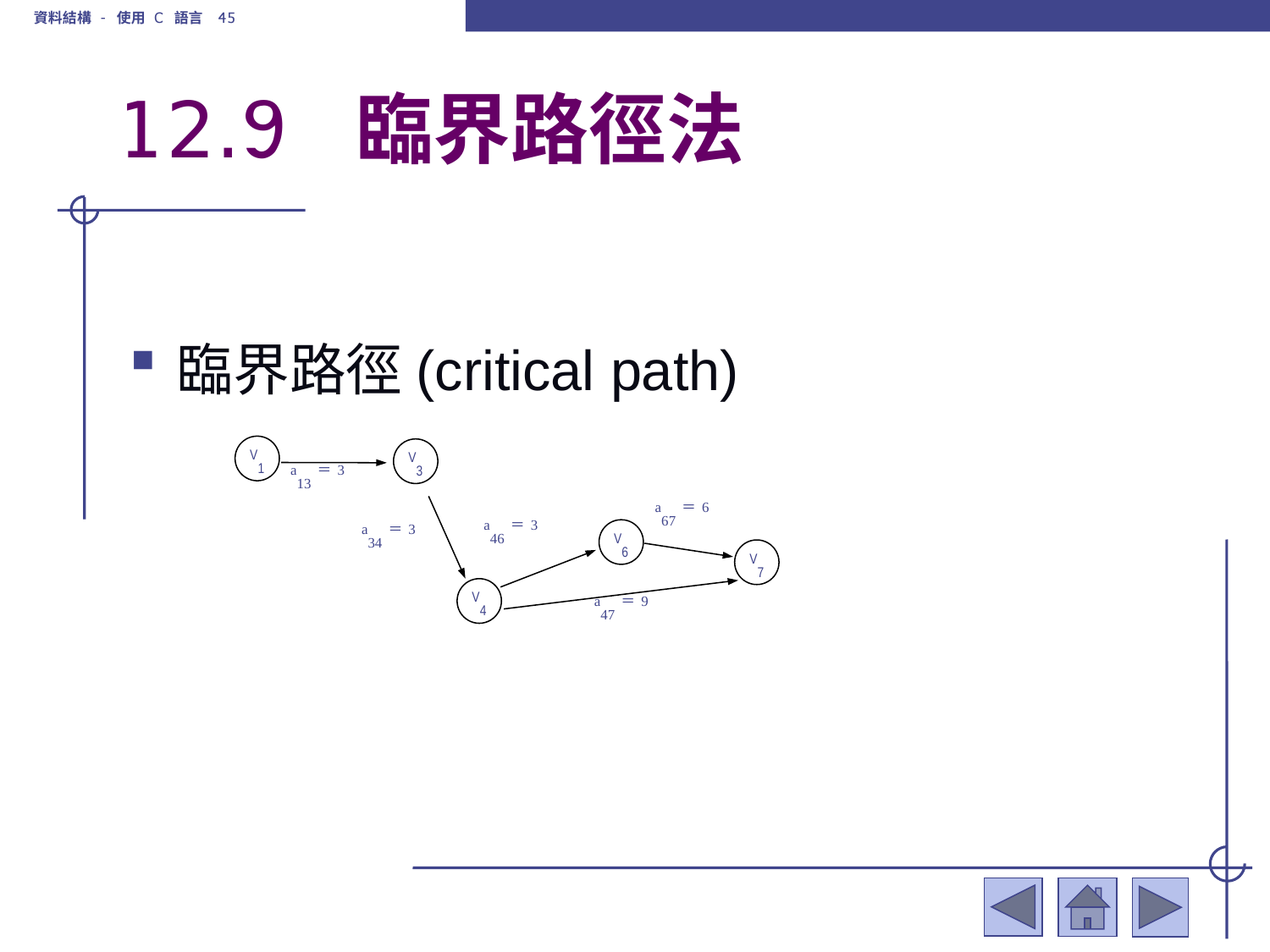

資料結構 - 使用 C 語言   45
# 12.9  臨界路徑法
臨界路徑(critical path)
V1
V3
a13＝3

a67＝6

a46＝3
a34＝3
V6
V7

V4

a47＝9